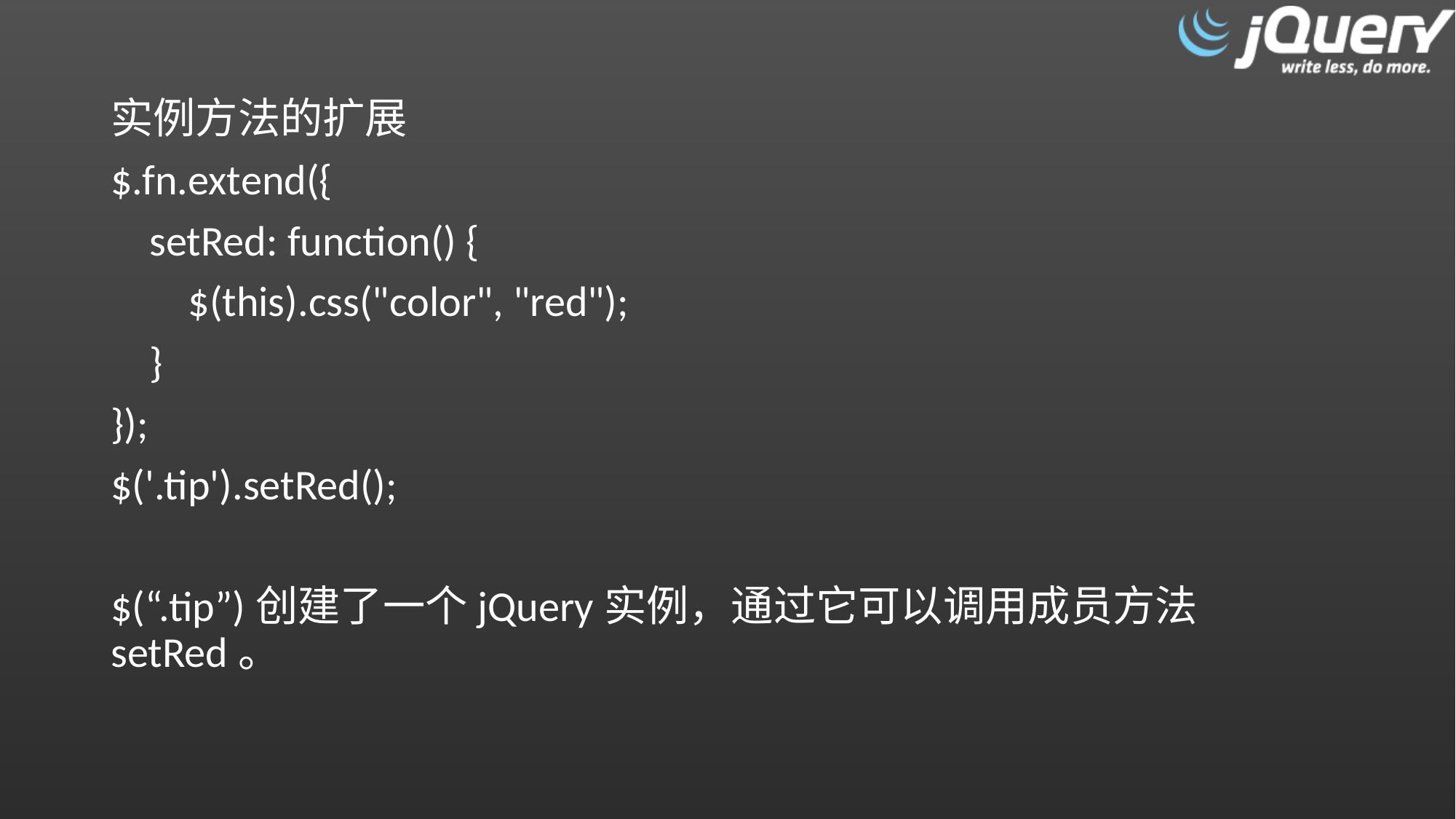

实例方法的扩展
$.fn.extend({
    setRed: function() {
        $(this).css("color", "red");
    }
});
$('.tip').setRed();

$(“.tip”)创建了一个jQuery实例，通过它可以调用成员方法setRed。